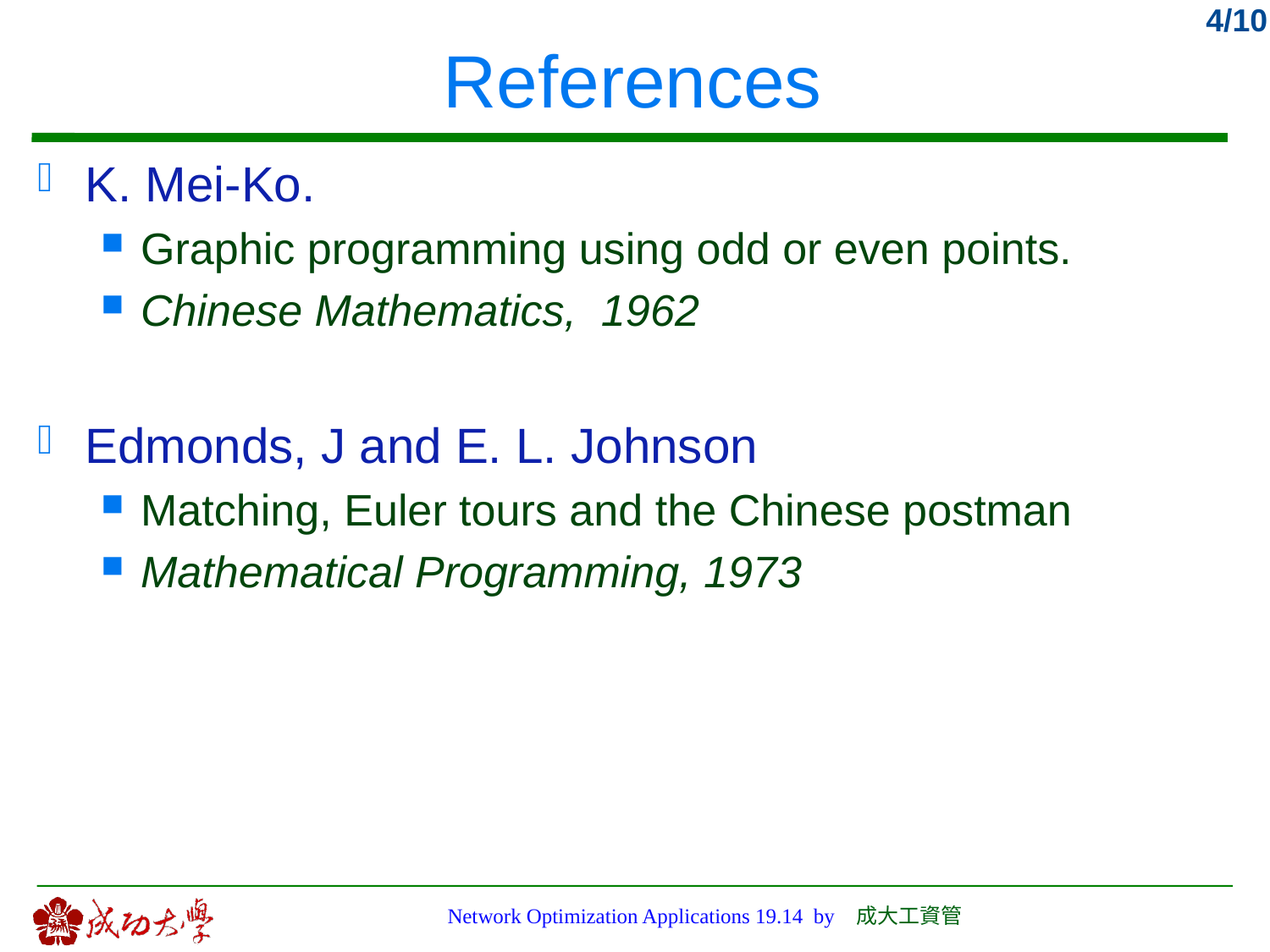

# References
K. Mei-Ko.
Graphic programming using odd or even points.
Chinese Mathematics,  1962

Edmonds, J and E. L. Johnson
Matching, Euler tours and the Chinese postman
Mathematical Programming, 1973

Network Optimization Applications 19.14  by   成大工資管